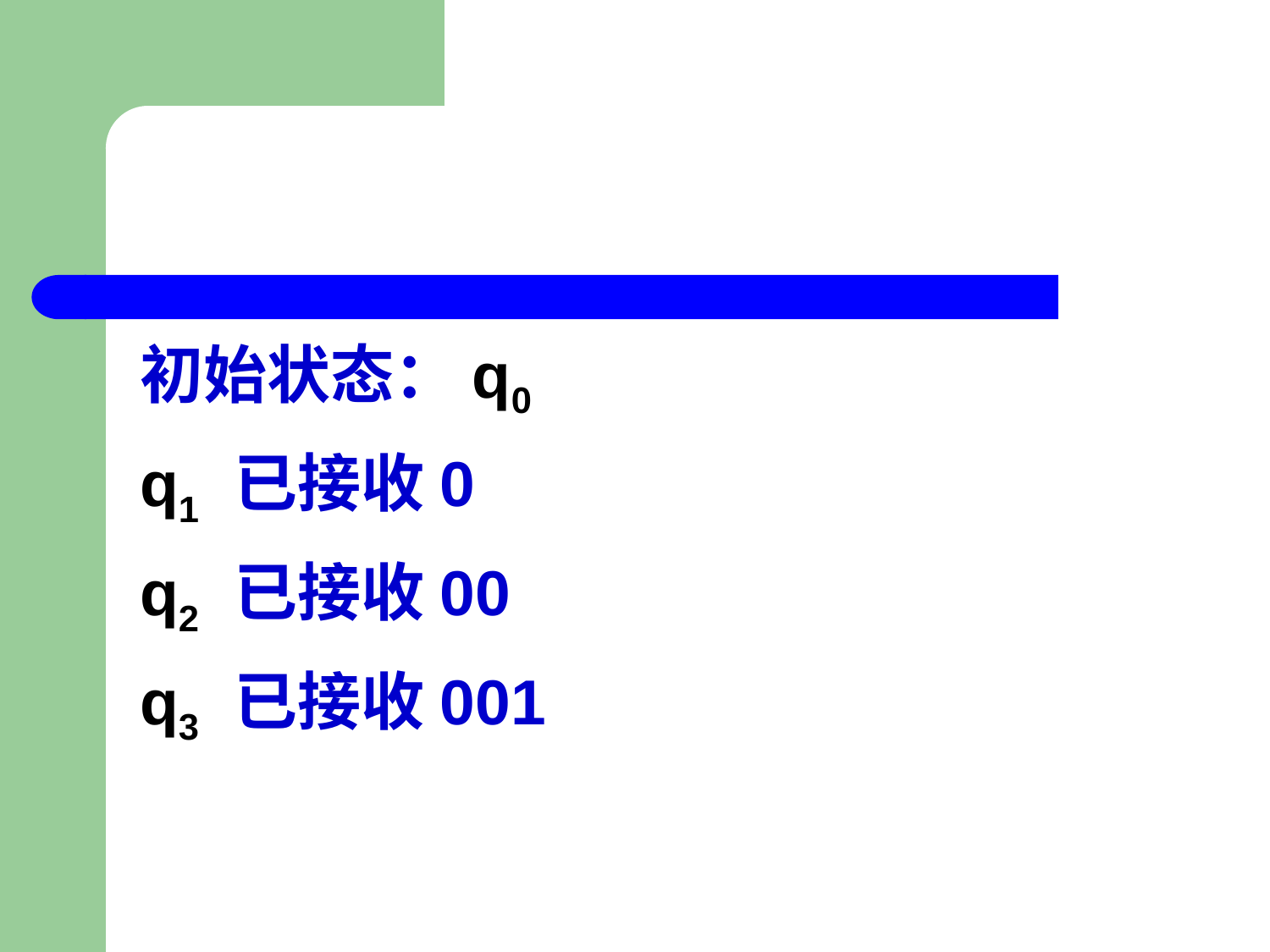

#
初始状态：q0
q1  已接收0
q2  已接收00
q3  已接收001